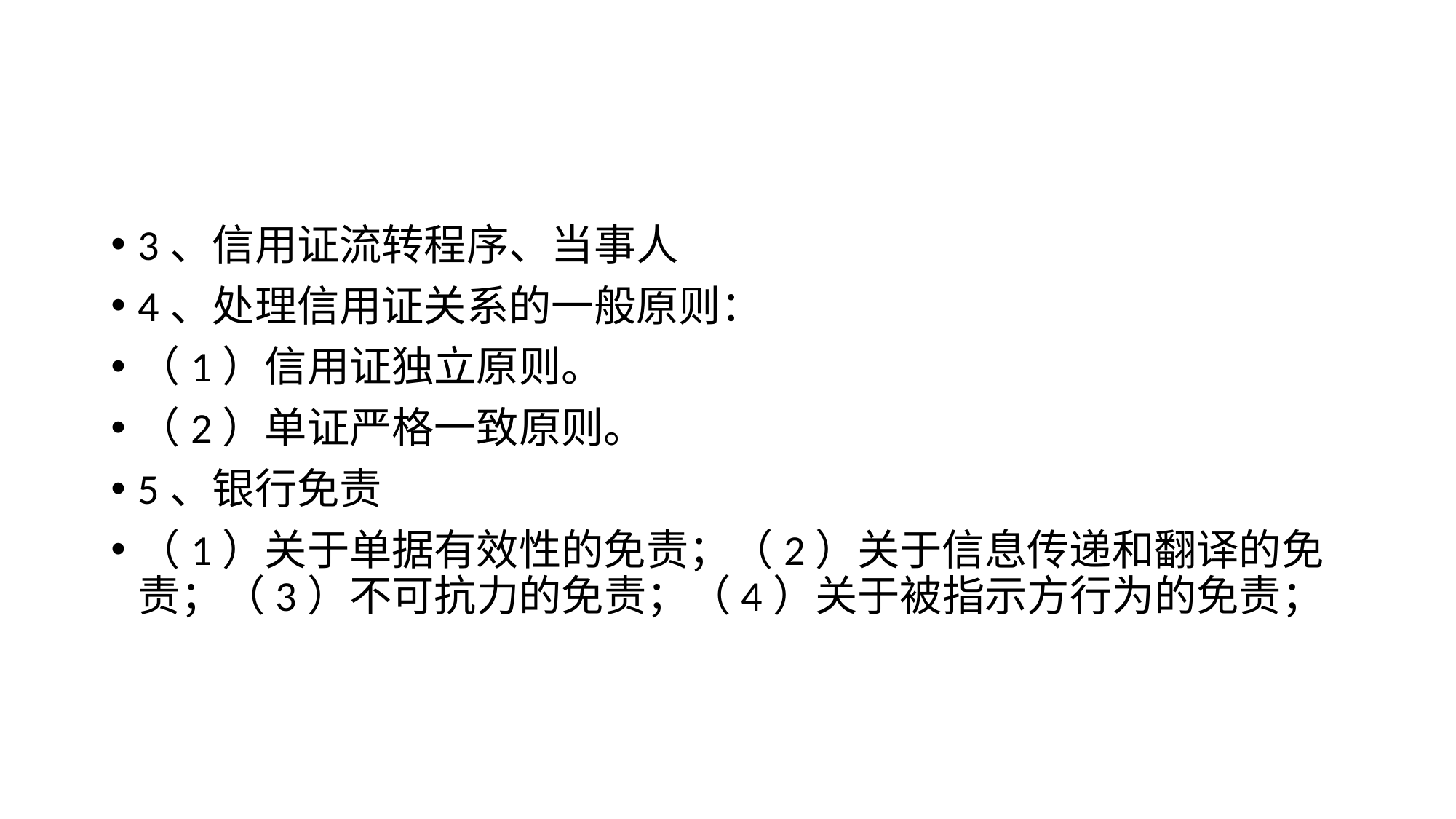

#
3、信用证流转程序、当事人
4、处理信用证关系的一般原则：
（1）信用证独立原则。
（2）单证严格一致原则。
5、银行免责
（1）关于单据有效性的免责；（2）关于信息传递和翻译的免责；（3）不可抗力的免责；（4）关于被指示方行为的免责；